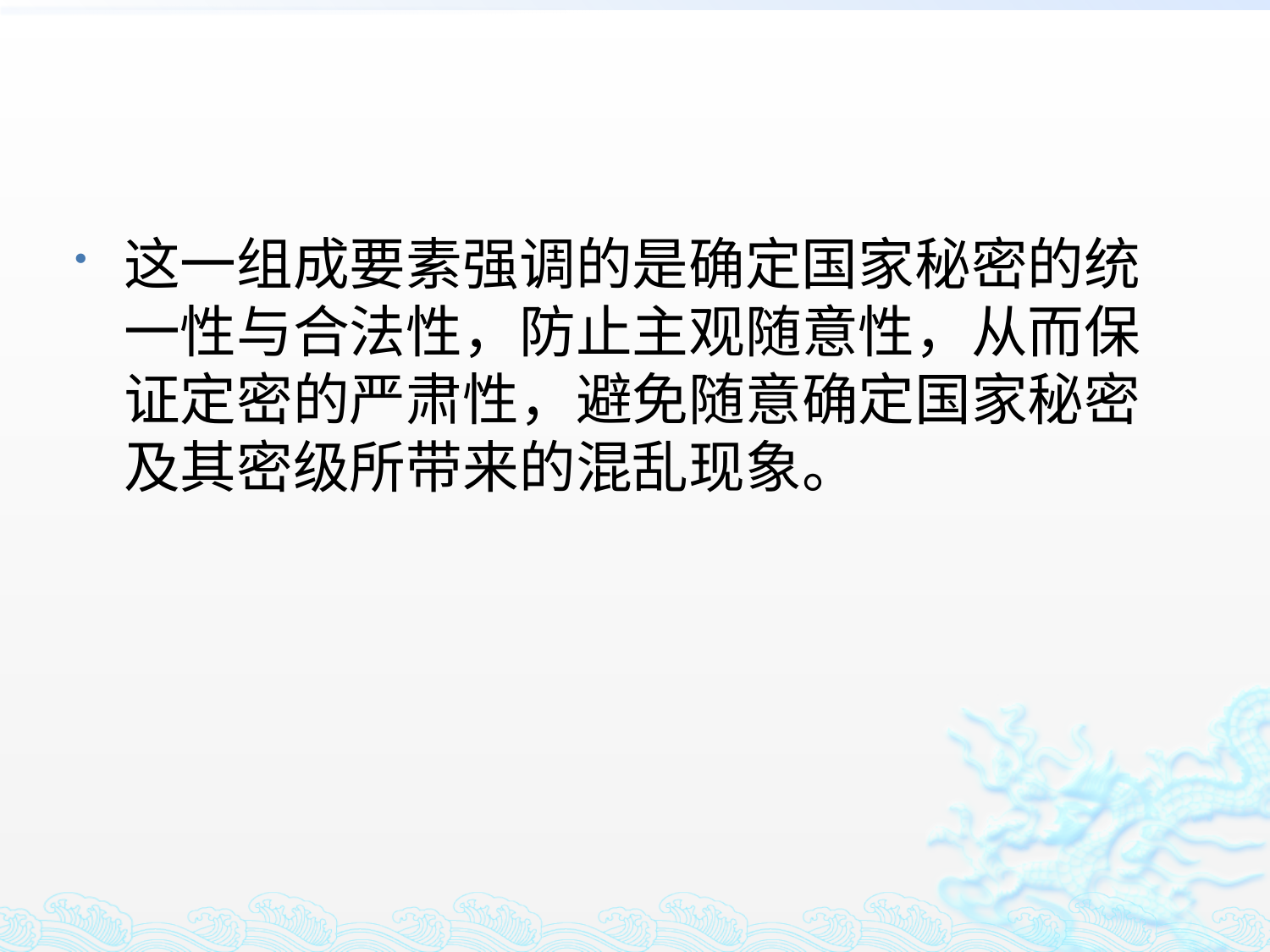

#
这一组成要素强调的是确定国家秘密的统一性与合法性，防止主观随意性，从而保证定密的严肃性，避免随意确定国家秘密及其密级所带来的混乱现象。